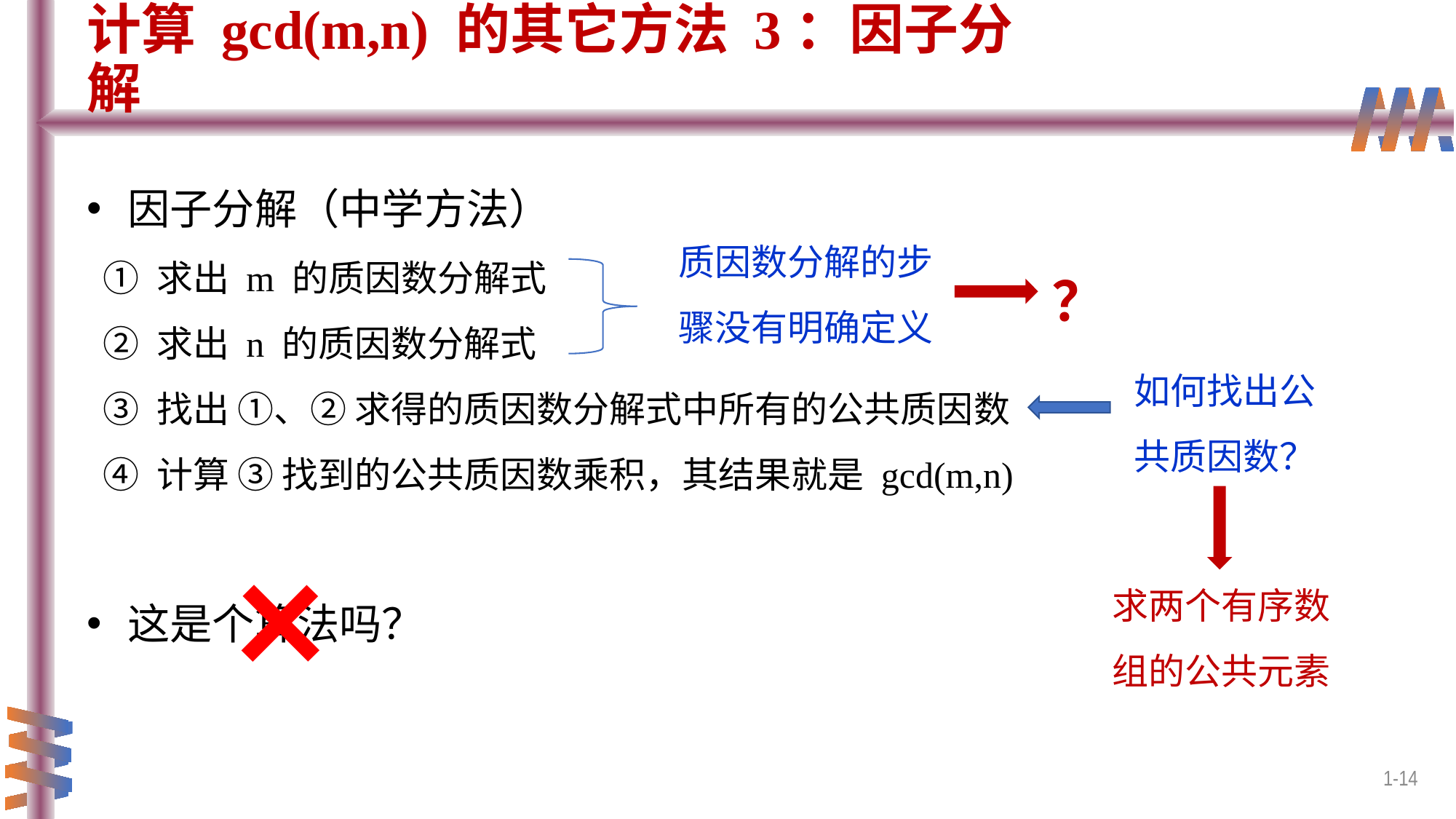

# 计算 gcd(m,n) 的其它方法 3：因子分解
因子分解（中学方法）
  ① 求出 m 的质因数分解式
  ② 求出 n 的质因数分解式
  ③ 找出 ①、② 求得的质因数分解式中所有的公共质因数
  ④ 计算 ③ 找到的公共质因数乘积，其结果就是 gcd(m,n)

这是个算法吗？
质因数分解的步骤没有明确定义

？

如何找出公共质因数？

求两个有序数组的公共元素
×
1-14